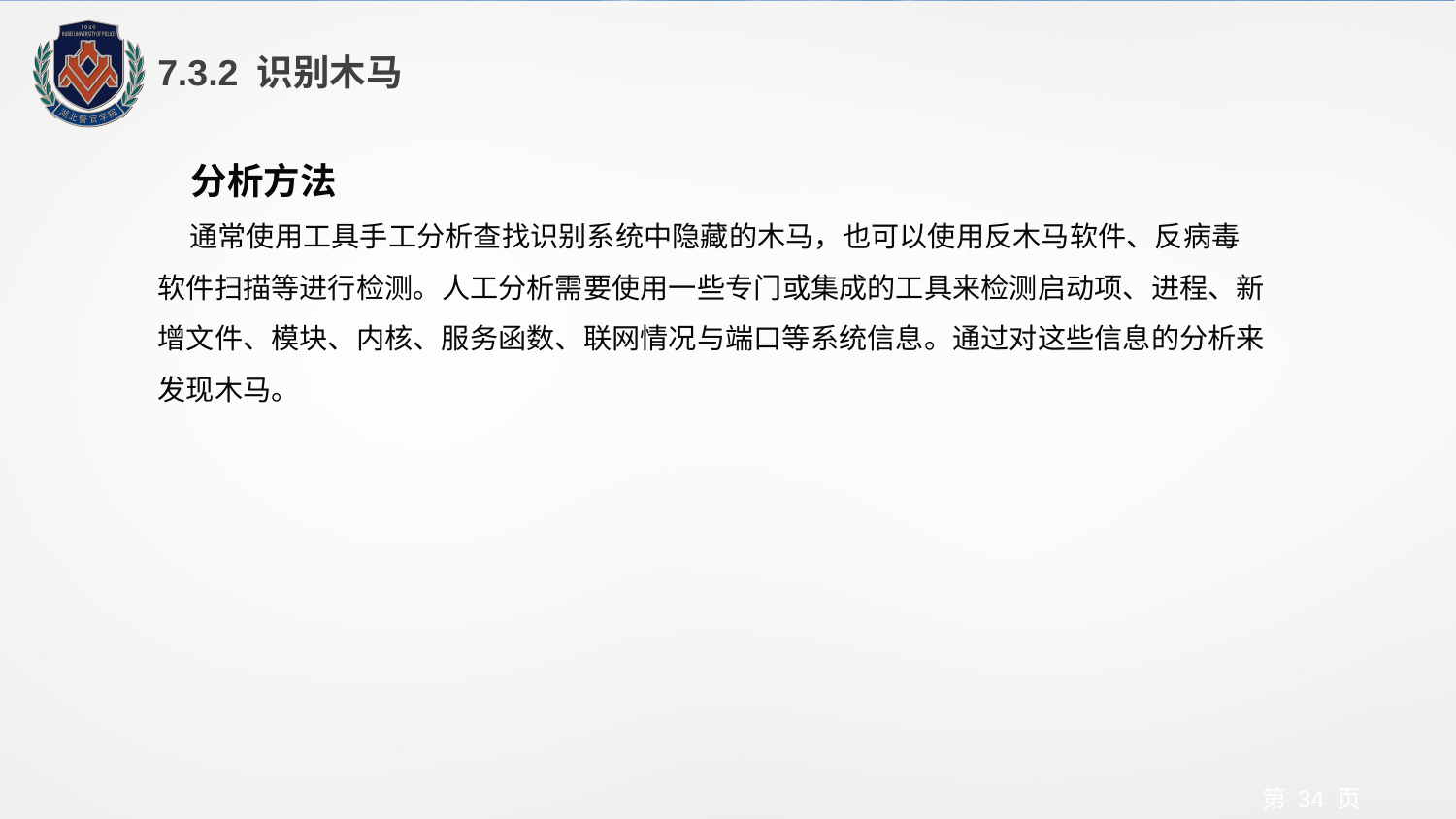

7.3.2 识别木马
   分析方法
    通常使用工具手工分析查找识别系统中隐藏的木马，也可以使用反木马软件、反病毒软件扫描等进行检测。人工分析需要使用一些专门或集成的工具来检测启动项、进程、新增文件、模块、内核、服务函数、联网情况与端口等系统信息。通过对这些信息的分析来发现木马。